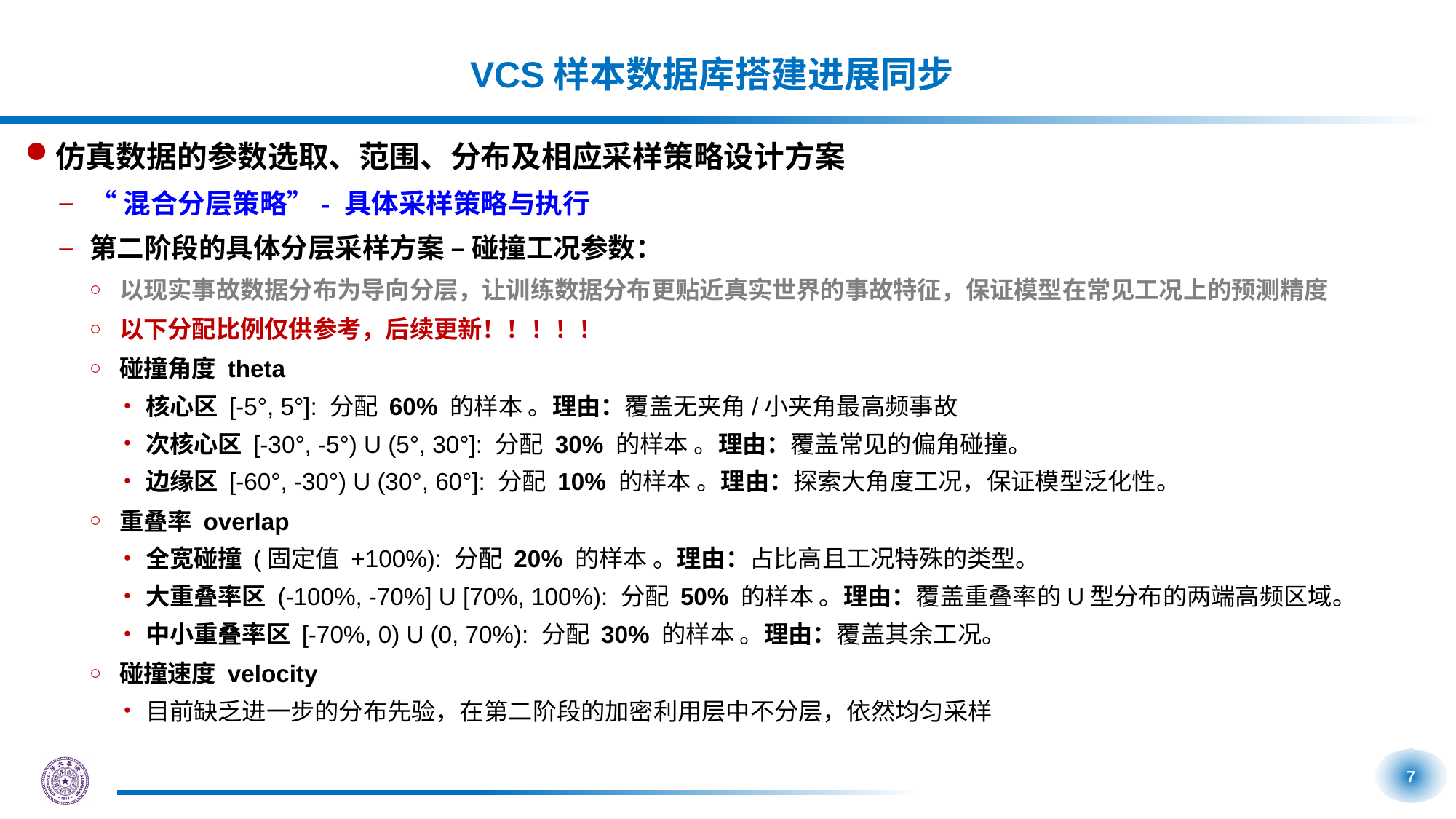

# VCS样本数据库搭建进展同步
仿真数据的参数选取、范围、分布及相应采样策略设计方案
“混合分层策略”- 具体采样策略与执行
第二阶段的具体分层采样方案 – 碰撞工况参数：
以现实事故数据分布为导向分层，让训练数据分布更贴近真实世界的事故特征，保证模型在常见工况上的预测精度
以下分配比例仅供参考，后续更新！！！！！
碰撞角度 theta
核心区 [-5°, 5°]: 分配 60% 的样本 。理由：覆盖无夹角/小夹角最高频事故
次核心区 [-30°, -5°) U (5°, 30°]: 分配 30% 的样本 。理由：覆盖常见的偏角碰撞。
边缘区 [-60°, -30°) U (30°, 60°]: 分配 10% 的样本 。理由：探索大角度工况，保证模型泛化性。
重叠率 overlap
全宽碰撞 (固定值 +100%): 分配 20% 的样本 。理由：占比高且工况特殊的类型。
大重叠率区 (-100%, -70%] U [70%, 100%): 分配 50% 的样本 。理由：覆盖重叠率的U型分布的两端高频区域。
中小重叠率区 [-70%, 0) U (0, 70%): 分配 30% 的样本 。理由：覆盖其余工况。
碰撞速度 velocity
目前缺乏进一步的分布先验，在第二阶段的加密利用层中不分层，依然均匀采样

7